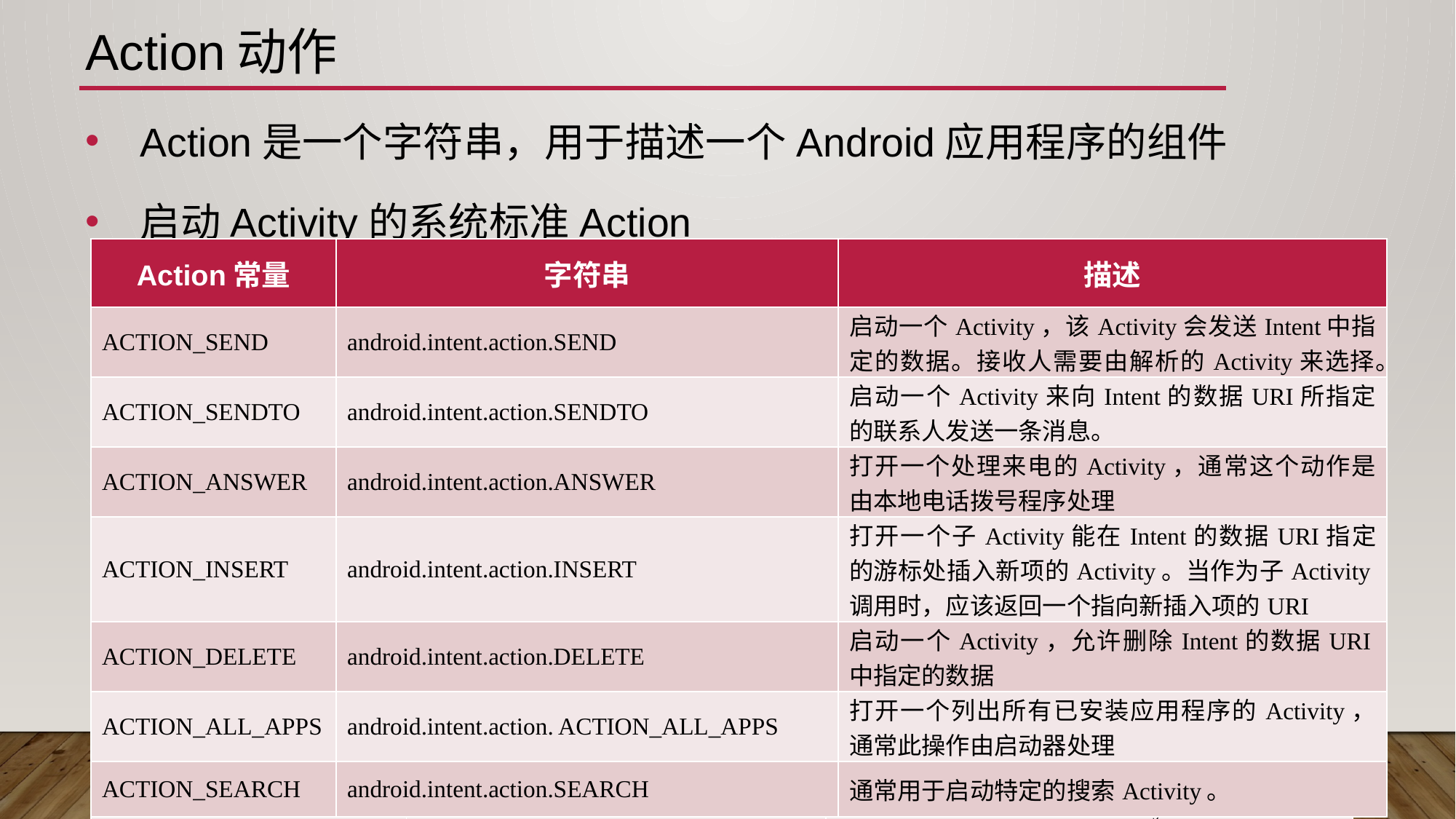

# Action动作
Action是一个字符串，用于描述一个Android应用程序的组件
启动Activity的系统标准Action
| Action常量 | 字符串 | 描述 |
| --- | --- | --- |
| ACTION\_SEND | android.intent.action.SEND | 启动一个Activity，该Activity会发送Intent中指定的数据。接收人需要由解析的Activity来选择。 |
| ACTION\_SENDTO | android.intent.action.SENDTO | 启动一个Activity来向Intent的数据URI所指定的联系人发送一条消息。 |
| ACTION\_ANSWER | android.intent.action.ANSWER | 打开一个处理来电的Activity，通常这个动作是由本地电话拨号程序处理 |
| ACTION\_INSERT | android.intent.action.INSERT | 打开一个子Activity能在Intent的数据URI指定的游标处插入新项的Activity。当作为子Activity调用时，应该返回一个指向新插入项的URI |
| ACTION\_DELETE | android.intent.action.DELETE | 启动一个Activity，允许删除Intent的数据URI中指定的数据 |
| ACTION\_ALL\_APPS | android.intent.action. ACTION\_ALL\_APPS | 打开一个列出所有已安装应用程序的Activity，通常此操作由启动器处理 |
| ACTION\_SEARCH | android.intent.action.SEARCH | 通常用于启动特定的搜索Activity。 |
| Action常量 | 字符串 | 描述 |
| --- | --- | --- |
| ACTION\_MAIN | android.intent.action.MAIN | 应用程序入口 |
| ACTION\_VIEW | android.intent.action.VIEW | 最常见的动作；视图要求以最合理的方式查看Intent的URI中所提供的数据。不同的应用程序将会根据URI模式来处理视图请求。 |
| ACTION\_EDIT | android.intent.action.EDIT | 请求一个Activity，要求该Activity可以编辑Intent的数据URI中的数据 |
| ACTION\_PICK | android.intent.action.PICK | 启动一个子Activity，可以从Intent的数据URI指定的ContentProvider中选择一个项。当关闭的时候，返回所选择的项的URI。 |
| ACTION\_DIAL | android.intent.action.DIAL | 打开一个拨号程序，要拨打的号码由Intent的数据URI预先提供。 |
| ACTION\_CALL | android.intent.action.CALL | 打开一个电话拨号程序，并立即使用Intent的数据URI所提供的号码拨打一个电话，此动作只应用于代替本地电话的Activity |